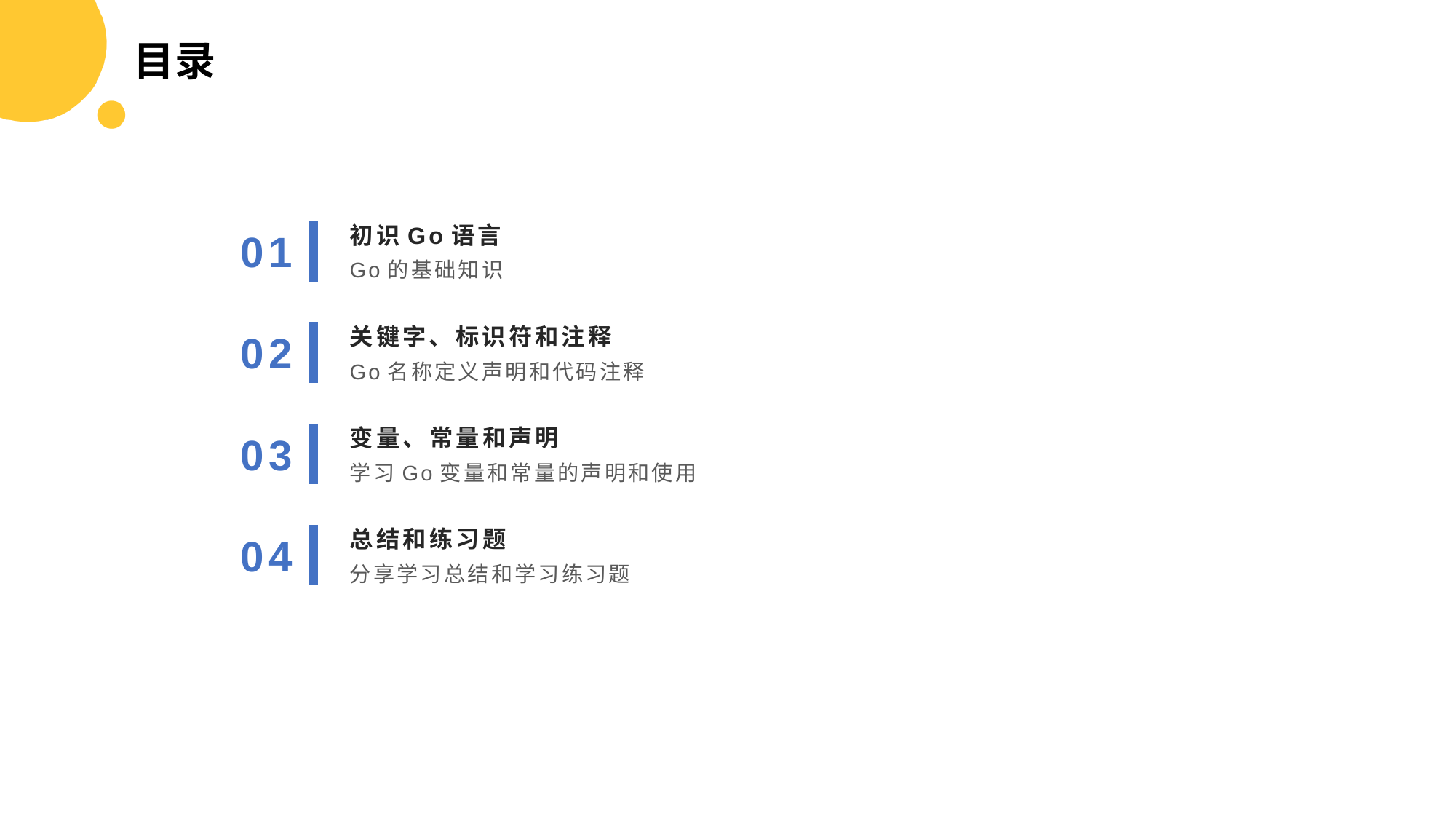

# 目录
初识Go语言
01
Go的基础知识
关键字、标识符和注释
02
Go名称定义声明和代码注释
变量、常量和声明
03
学习Go变量和常量的声明和使用
总结和练习题
04
分享学习总结和学习练习题